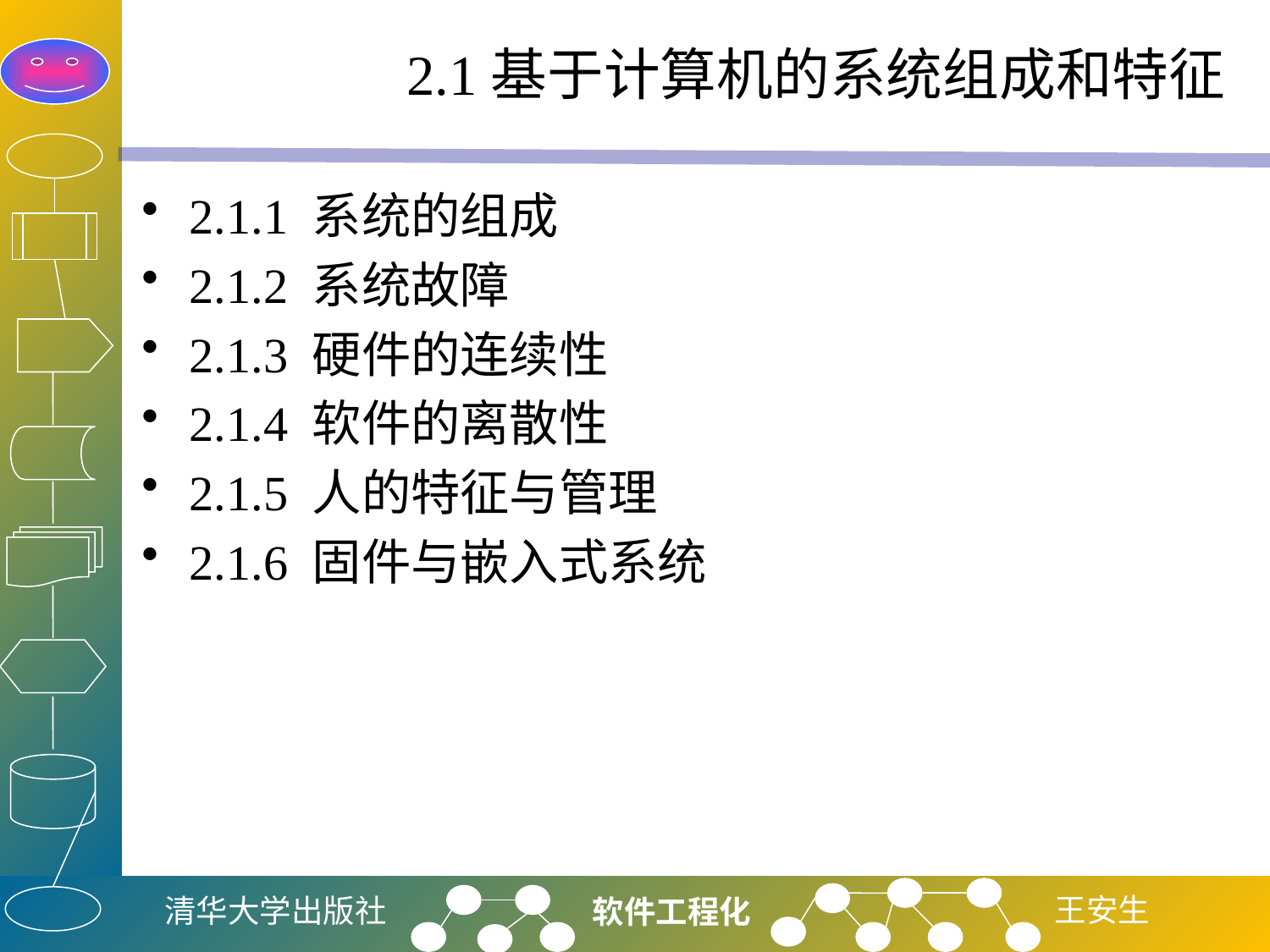

# 2.1基于计算机的系统组成和特征
2.1.1 系统的组成
2.1.2 系统故障
2.1.3 硬件的连续性
2.1.4 软件的离散性
2.1.5 人的特征与管理
2.1.6 固件与嵌入式系统